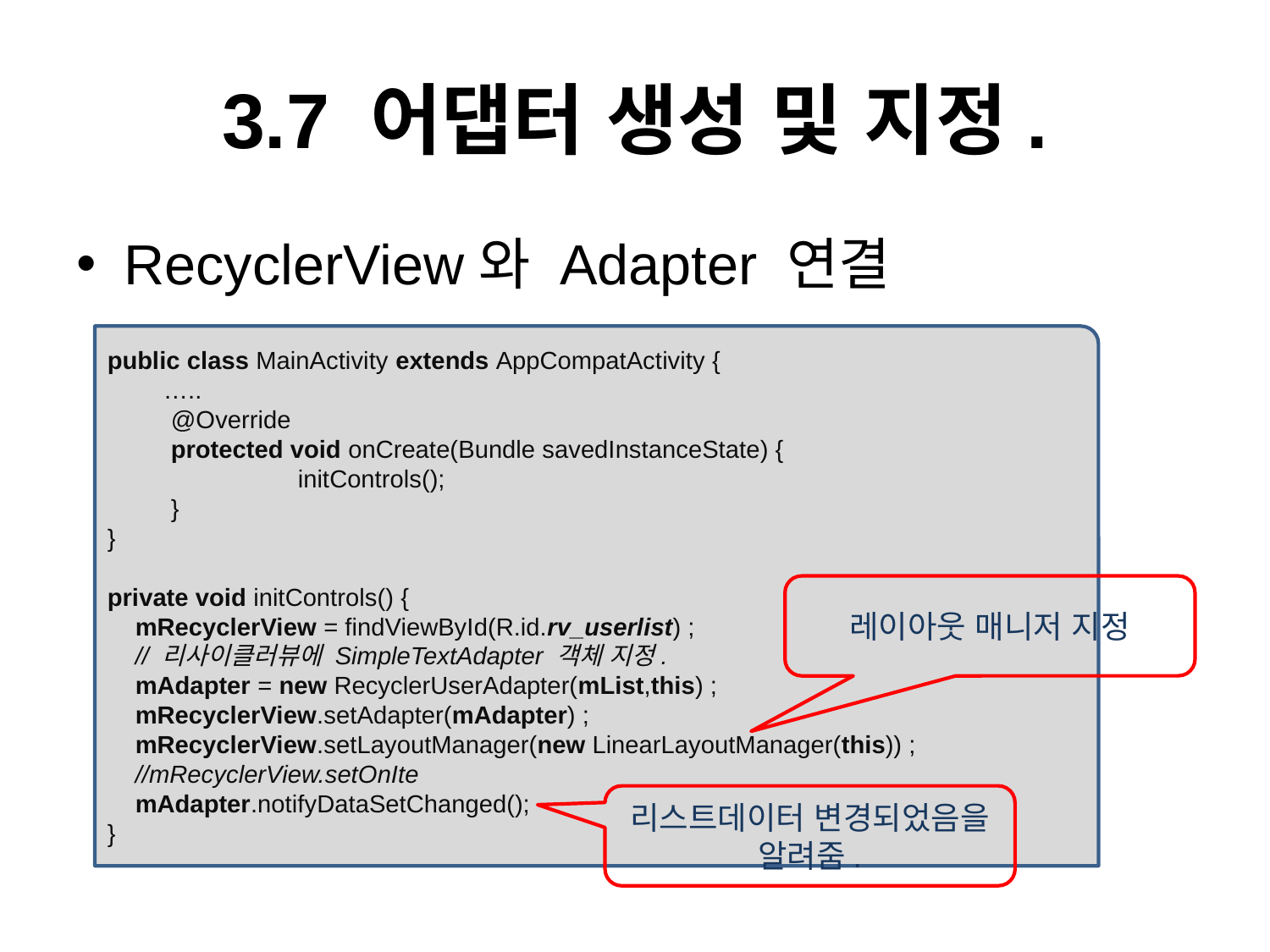

# 3.7 어댑터 생성 및 지정.
RecyclerView와 Adapter 연결
public class MainActivity extends AppCompatActivity {
        …..
@Override
protected void onCreate(Bundle savedInstanceState) {
	initControls();
}
}

private void initControls() {
    mRecyclerView = findViewById(R.id.rv_userlist) ;
    // 리사이클러뷰에 SimpleTextAdapter 객체 지정.
    mAdapter = new RecyclerUserAdapter(mList,this) ;
    mRecyclerView.setAdapter(mAdapter) ;
    mRecyclerView.setLayoutManager(new LinearLayoutManager(this)) ;
    //mRecyclerView.setOnIte
    mAdapter.notifyDataSetChanged();
}
레이아웃 매니저 지정
리스트데이터 변경되었음을 알려줌.